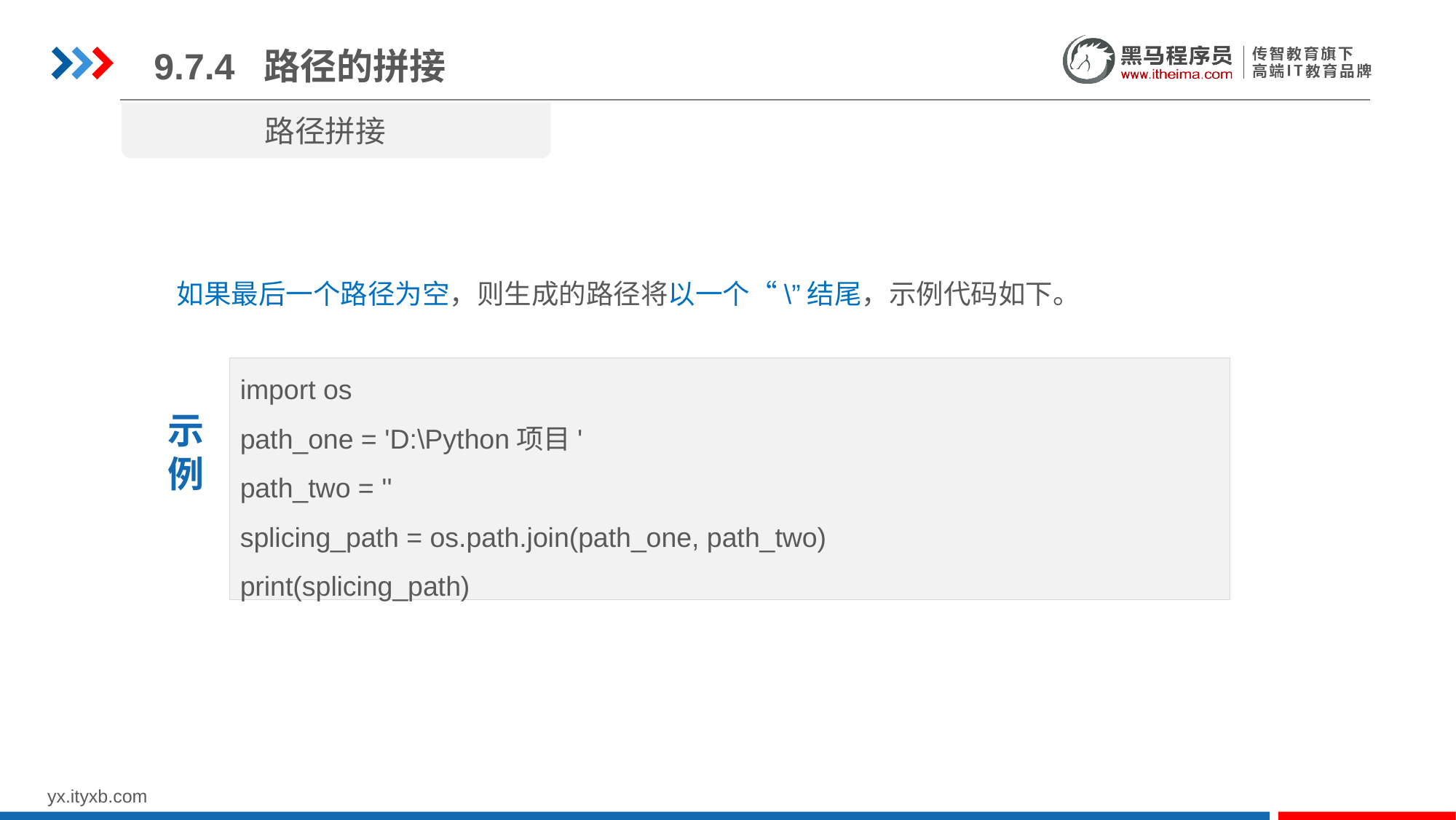

9.7.4  路径的拼接

路径拼接
如果最后一个路径为空，则生成的路径将以一个“\”结尾，示例代码如下。
import os
path_one = 'D:\Python项目'
path_two = ''
splicing_path = os.path.join(path_one, path_two)
print(splicing_path)
示
例